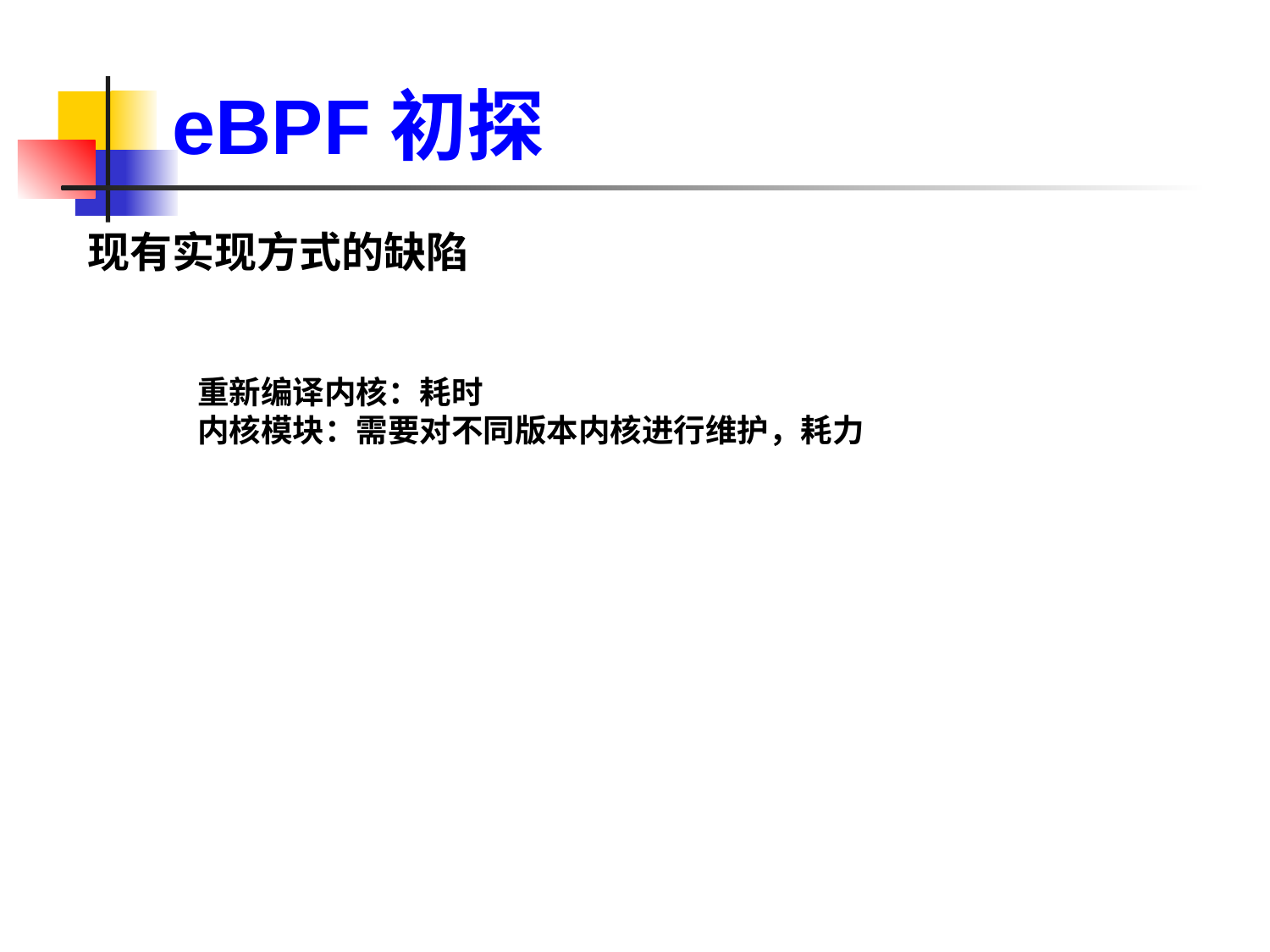

eBPF初探
现有实现方式的缺陷
重新编译内核：耗时
内核模块：需要对不同版本内核进行维护，耗力